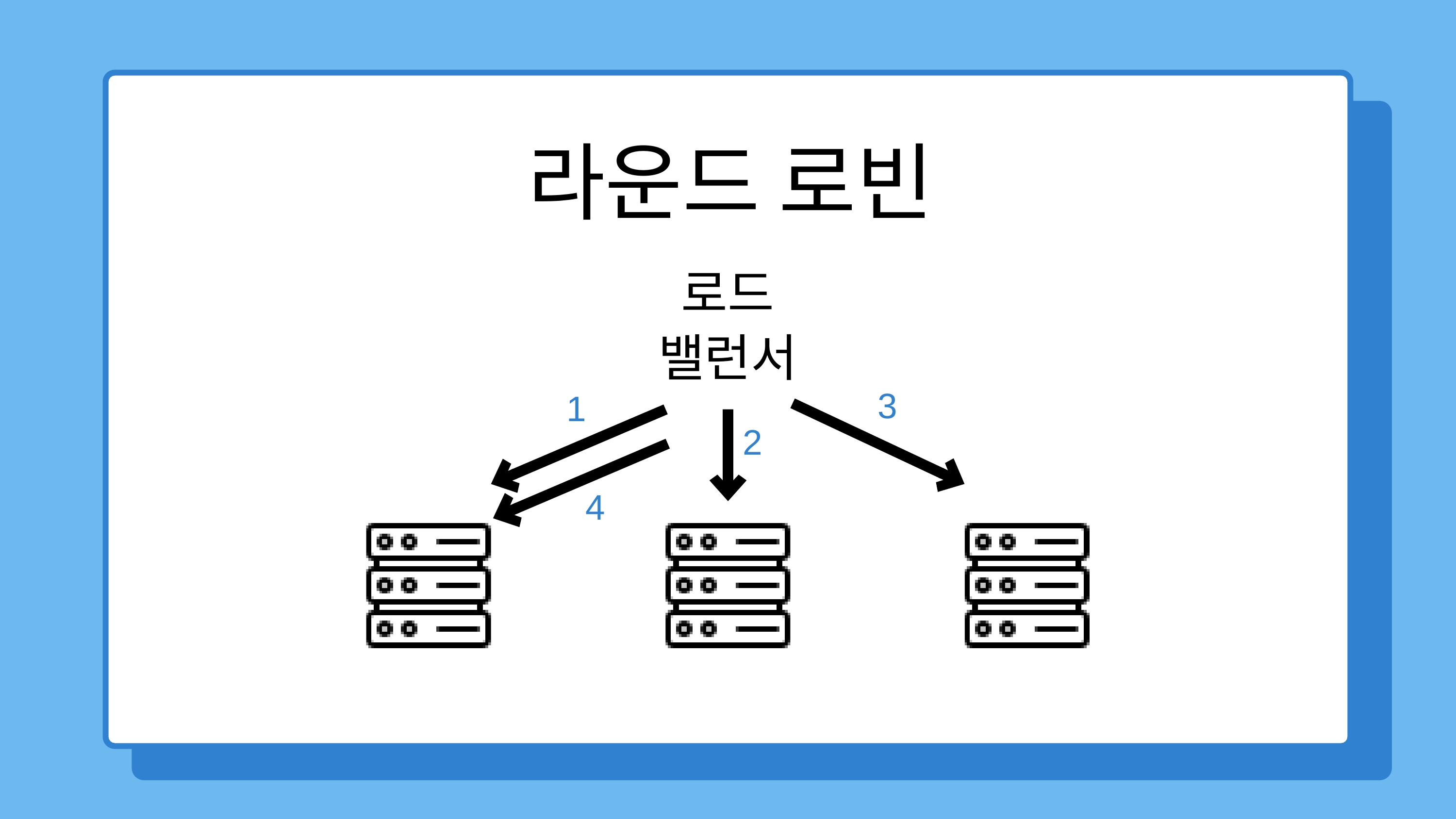

라운드 로빈
로드
밸런서
3
1

2

4